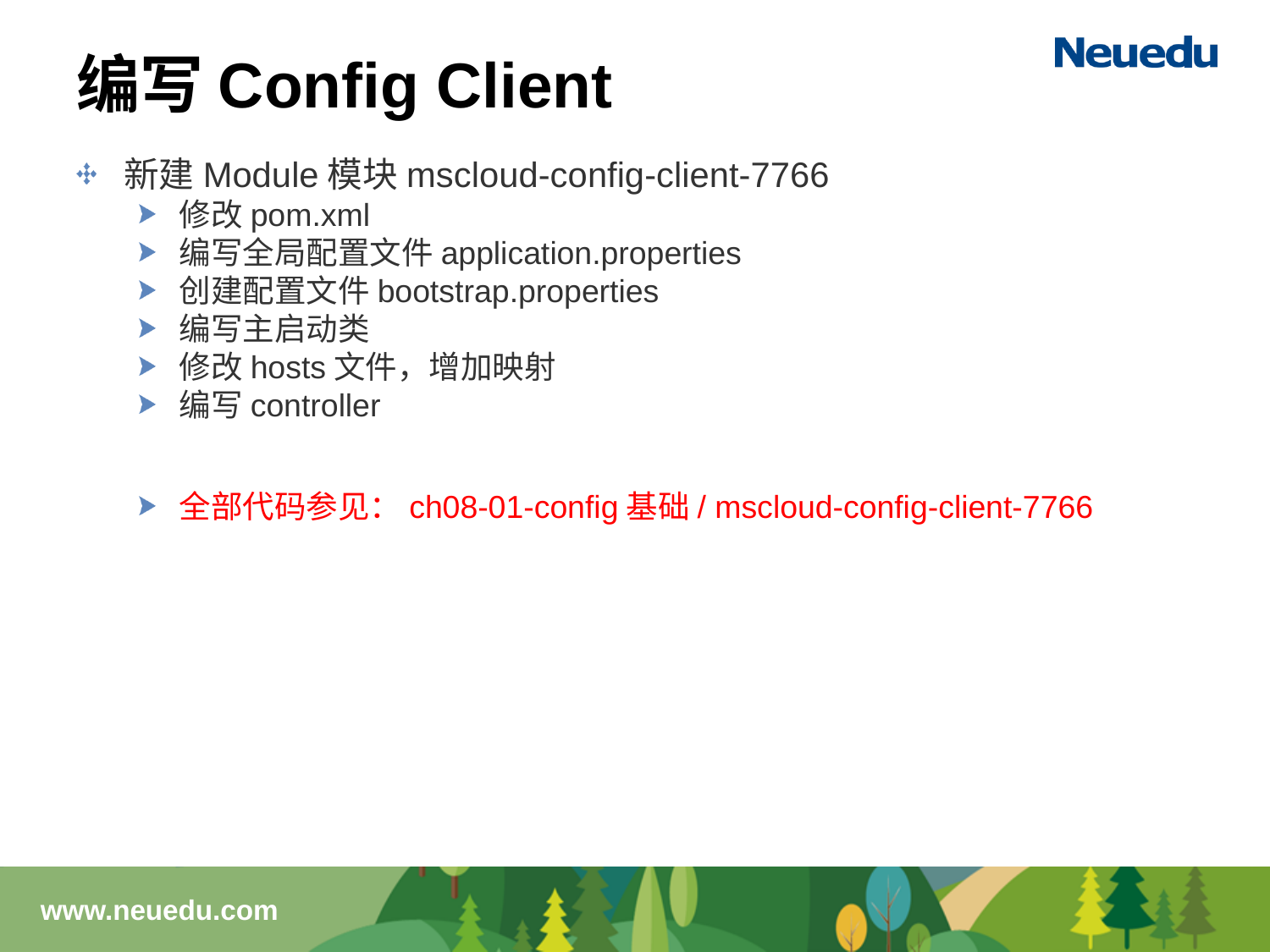

# 编写Config Client
新建Module模块mscloud-config-client-7766
修改pom.xml
编写全局配置文件application.properties
创建配置文件bootstrap.properties
编写主启动类
修改hosts文件，增加映射
编写controller

全部代码参见：ch08-01-config基础/ mscloud-config-client-7766